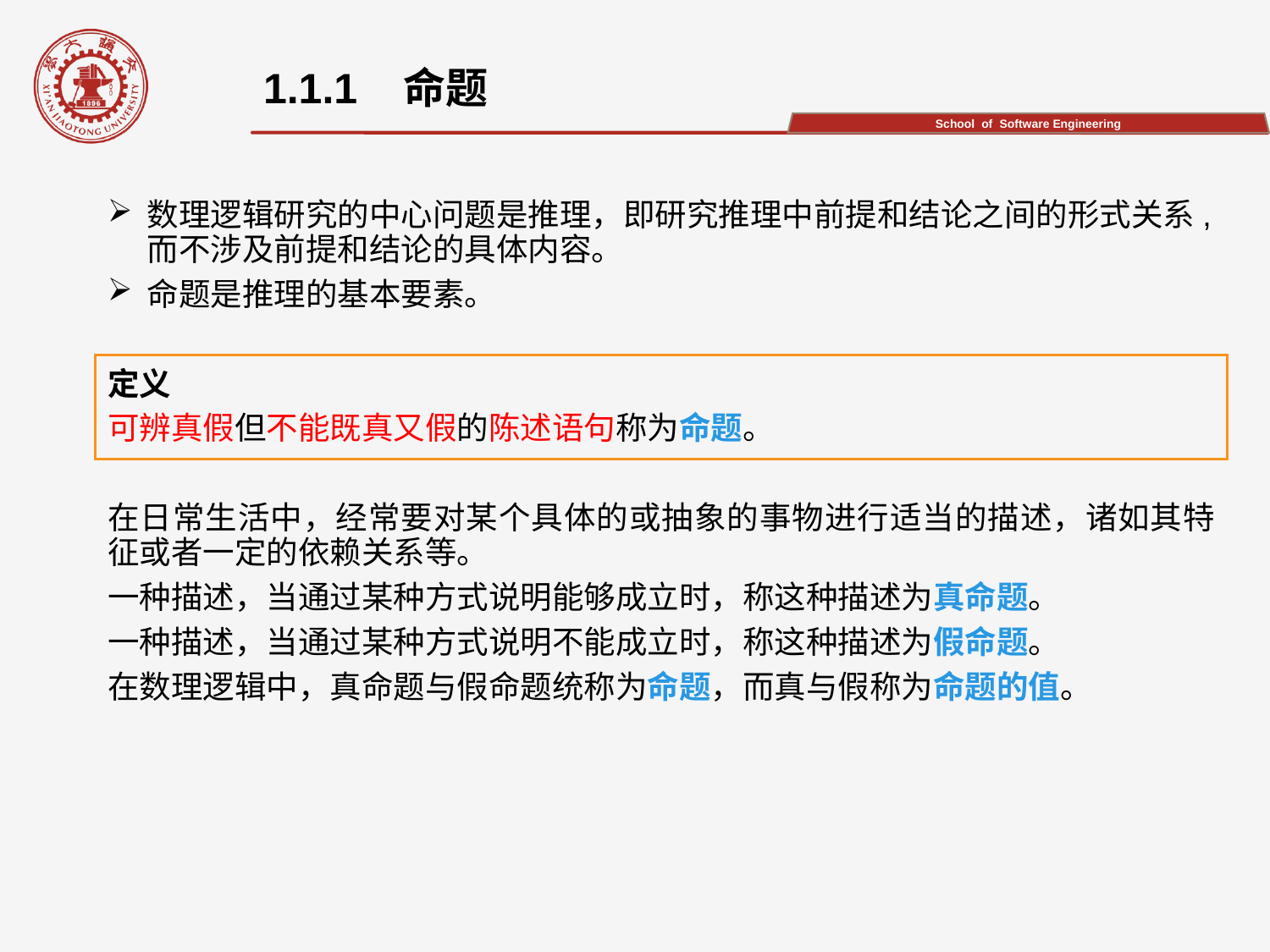

1.1.1   命题
数理逻辑研究的中心问题是推理，即研究推理中前提和结论之间的形式关系, 而不涉及前提和结论的具体内容。
命题是推理的基本要素。

定义
可辨真假但不能既真又假的陈述语句称为命题。

在日常生活中，经常要对某个具体的或抽象的事物进行适当的描述，诸如其特征或者一定的依赖关系等。
一种描述，当通过某种方式说明能够成立时，称这种描述为真命题。
一种描述，当通过某种方式说明不能成立时，称这种描述为假命题。
在数理逻辑中，真命题与假命题统称为命题，而真与假称为命题的值。